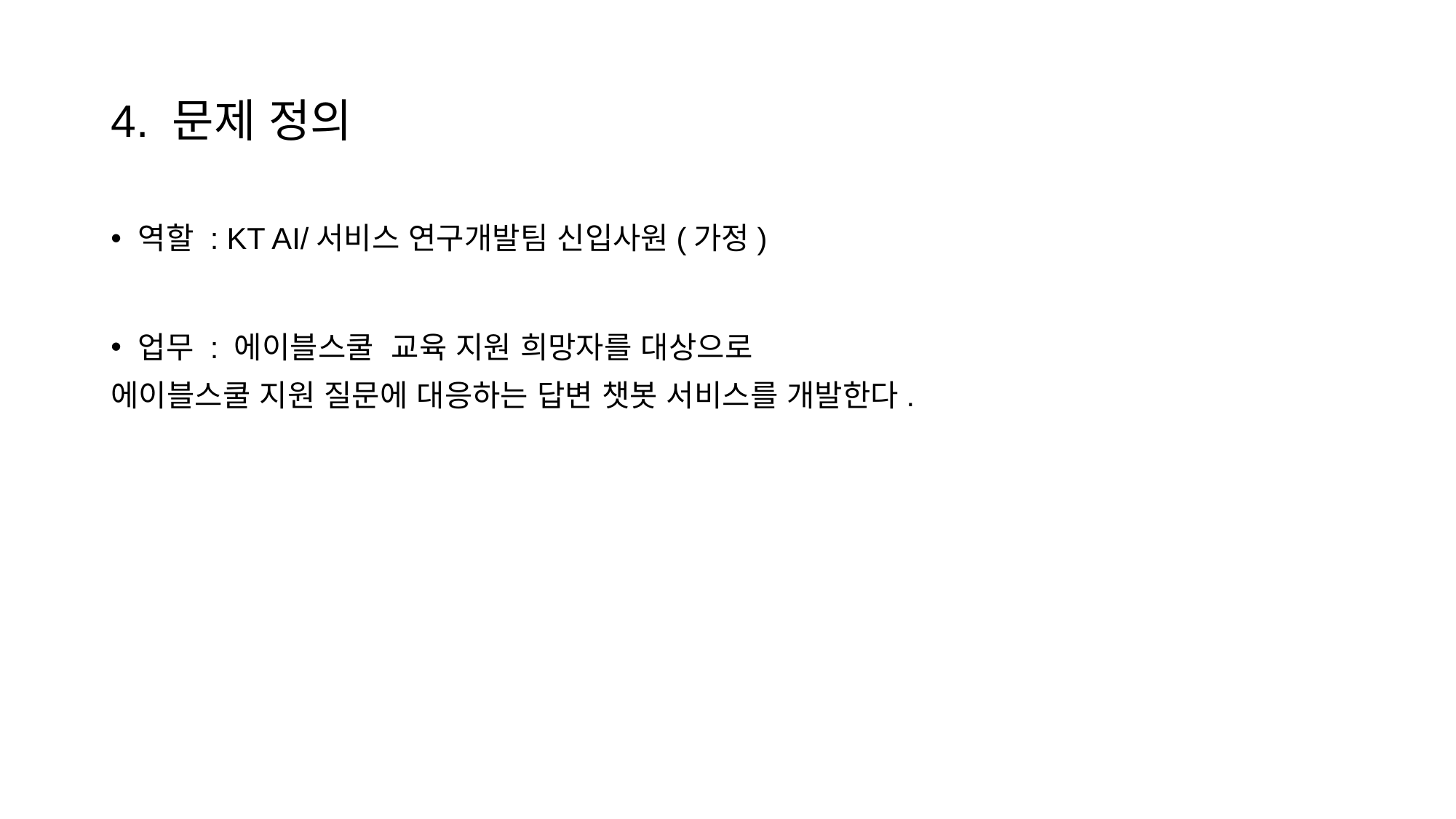

# 4. 문제 정의
역할 : KT AI/서비스 연구개발팀 신입사원(가정)

업무 : 에이블스쿨  교육 지원 희망자를 대상으로
에이블스쿨 지원 질문에 대응하는 답변 챗봇 서비스를 개발한다.